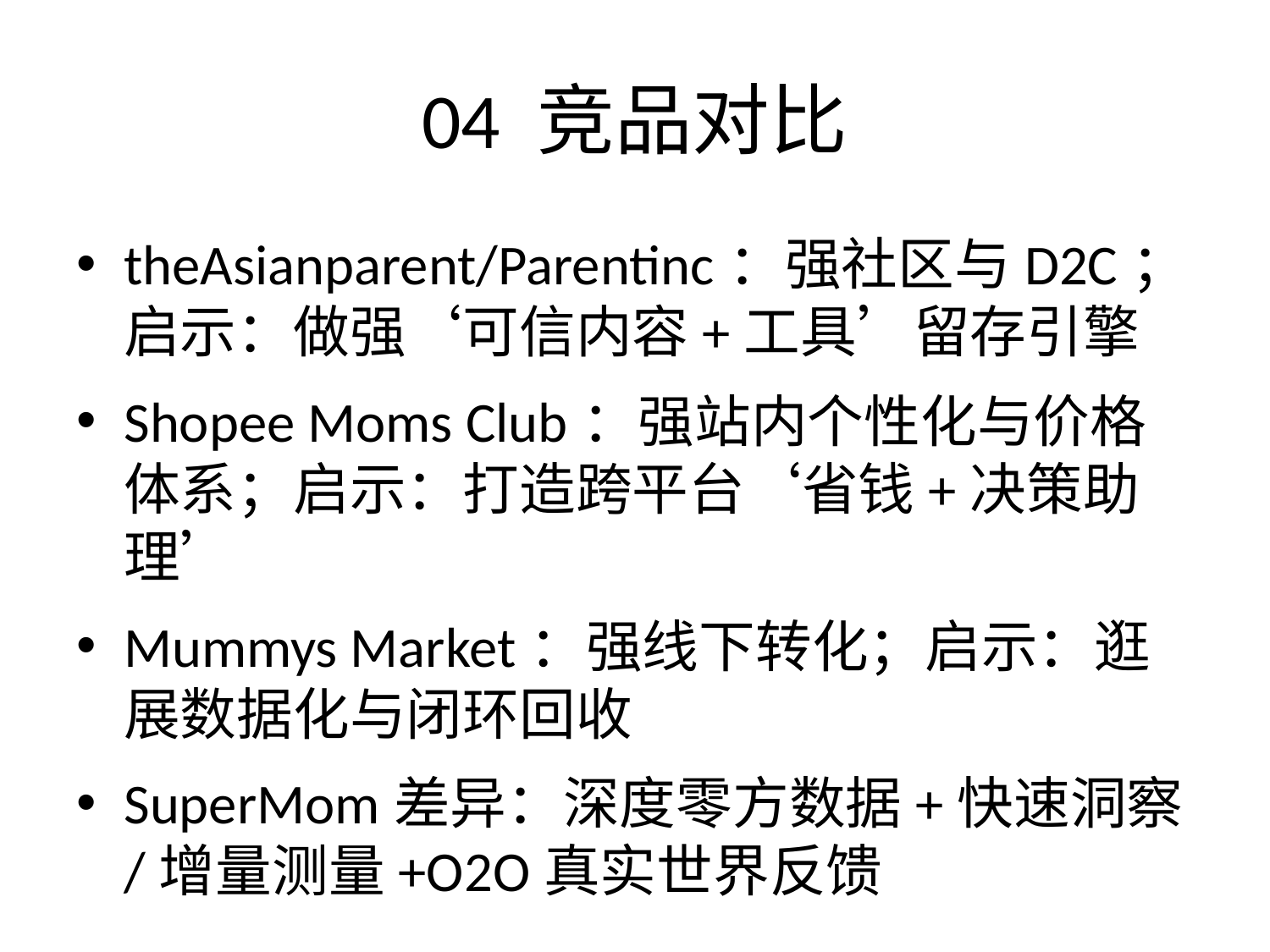

# 04 竞品对比
theAsianparent/Parentinc：强社区与D2C；启示：做强‘可信内容+工具’留存引擎
Shopee Moms Club：强站内个性化与价格体系；启示：打造跨平台‘省钱+决策助理’
Mummys Market：强线下转化；启示：逛展数据化与闭环回收
SuperMom差异：深度零方数据+快速洞察/增量测量+O2O真实世界反馈